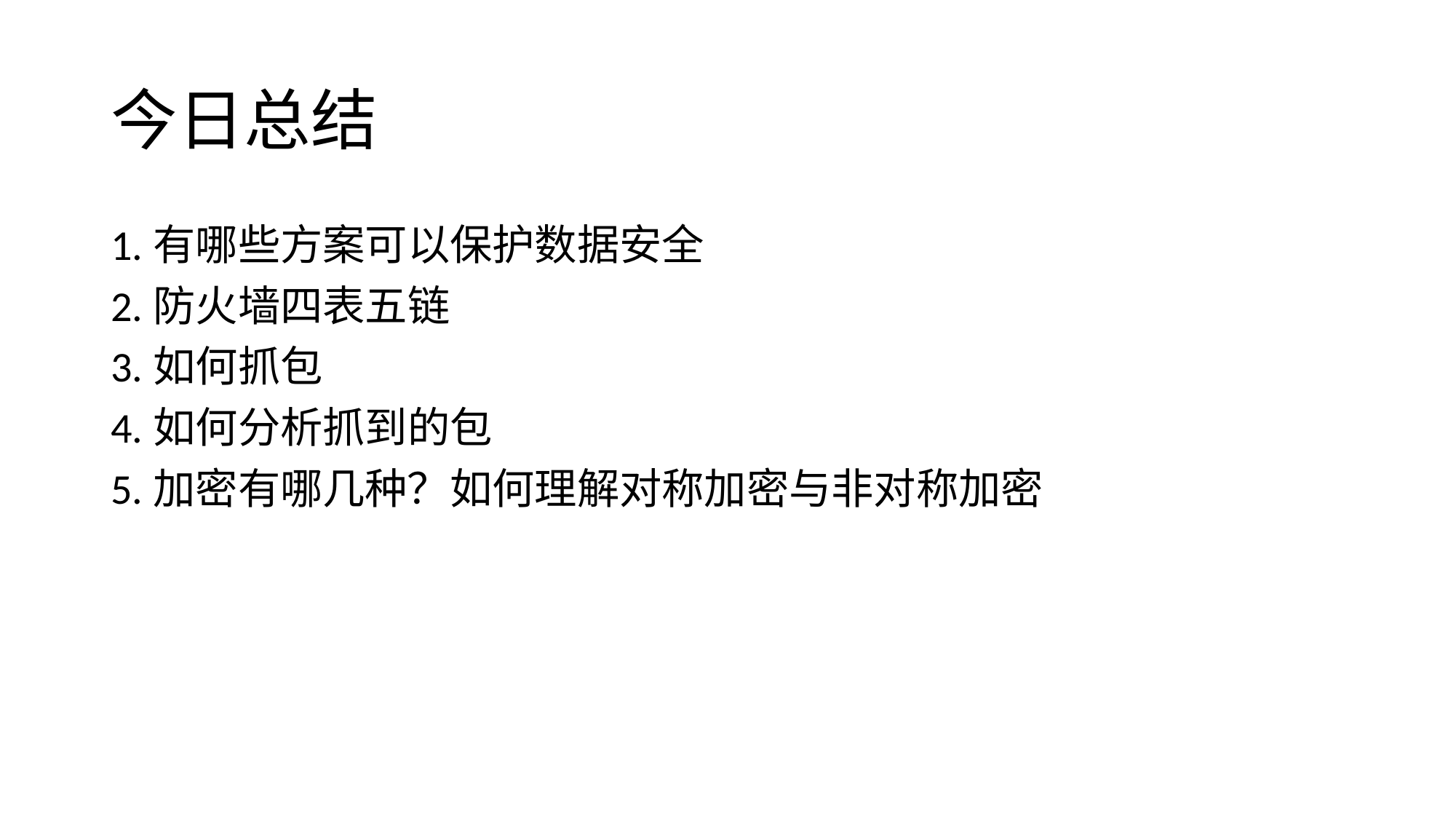

# 今日总结
1.有哪些方案可以保护数据安全
2.防火墙四表五链
3.如何抓包
4.如何分析抓到的包
5.加密有哪几种？如何理解对称加密与非对称加密